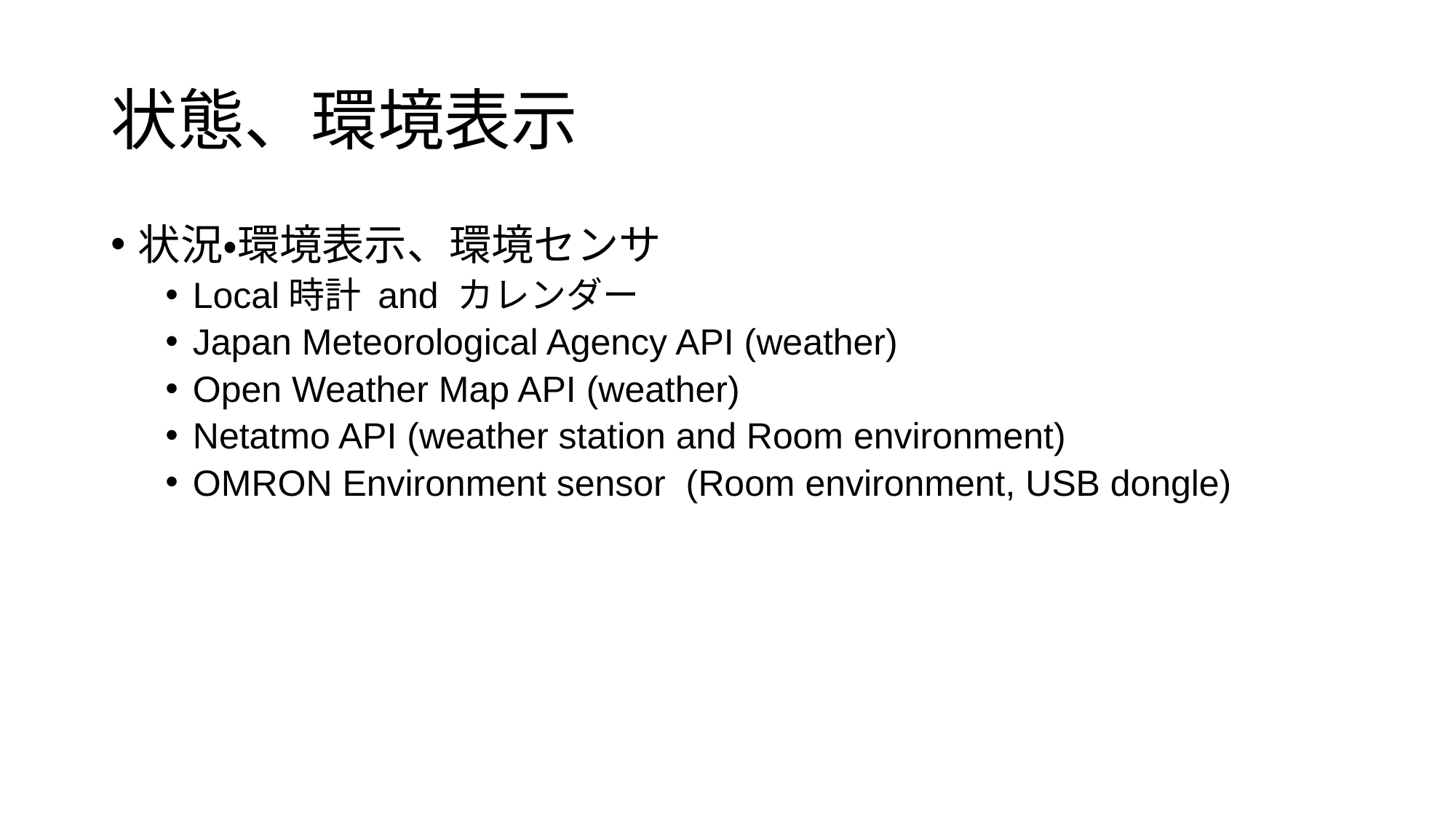

# 状態、環境表示
状況・環境表示、環境センサ
Local時計 and カレンダー
Japan Meteorological Agency API (weather)
Open Weather Map API (weather)
Netatmo API (weather station and Room environment)
OMRON Environment sensor  (Room environment, USB dongle)